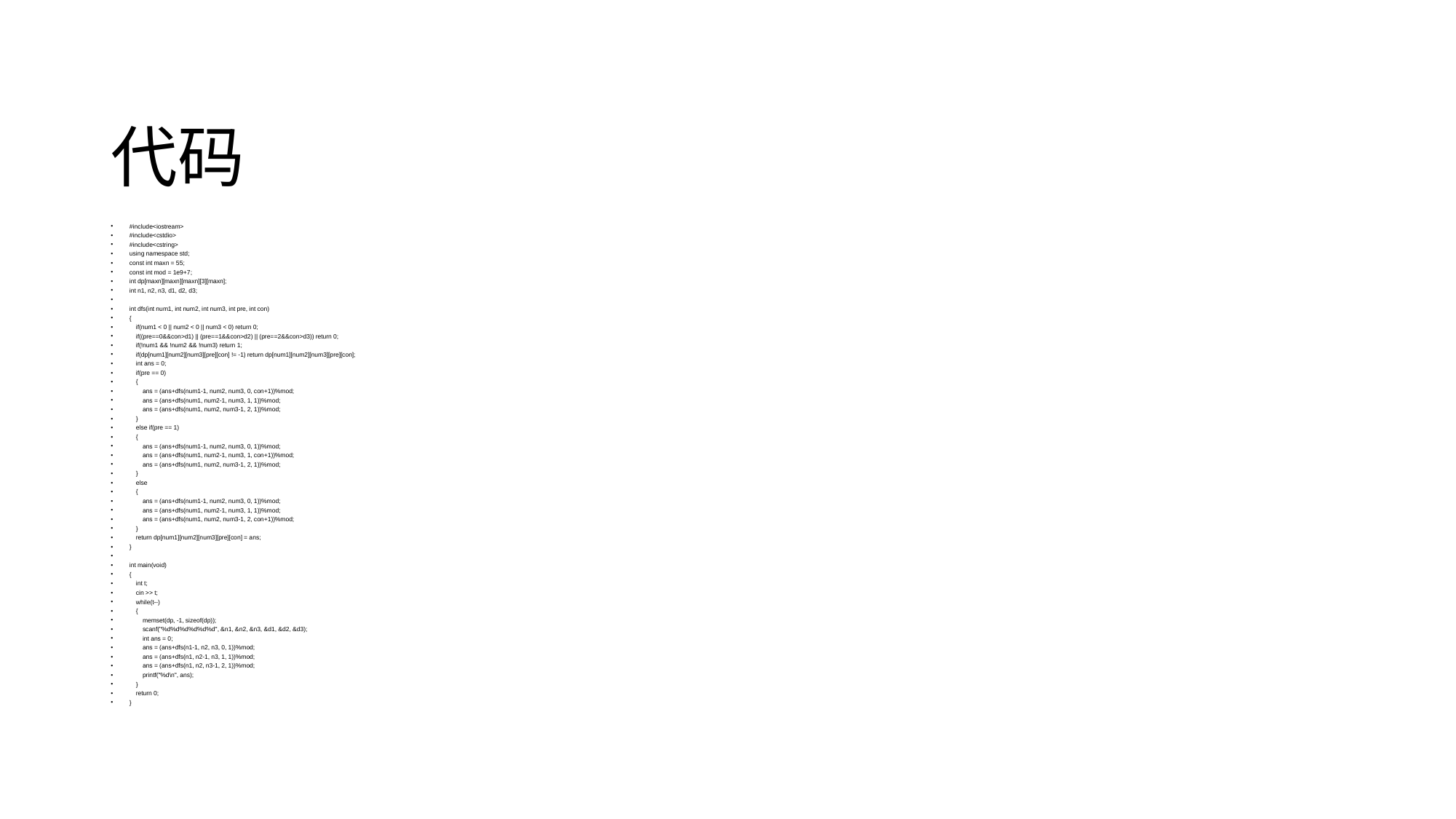

# 代码
#include<iostream>
#include<cstdio>
#include<cstring>
using namespace std;
const int maxn = 55;
const int mod = 1e9+7;
int dp[maxn][maxn][maxn][3][maxn];
int n1, n2, n3, d1, d2, d3;

int dfs(int num1, int num2, int num3, int pre, int con)
{
    if(num1 < 0 || num2 < 0 || num3 < 0) return 0;
    if((pre==0&&con>d1) || (pre==1&&con>d2) || (pre==2&&con>d3)) return 0;
    if(!num1 && !num2 && !num3) return 1;
    if(dp[num1][num2][num3][pre][con] != -1) return dp[num1][num2][num3][pre][con];
    int ans = 0;
    if(pre == 0)
    {
        ans = (ans+dfs(num1-1, num2, num3, 0, con+1))%mod;
        ans = (ans+dfs(num1, num2-1, num3, 1, 1))%mod;
        ans = (ans+dfs(num1, num2, num3-1, 2, 1))%mod;
    }
    else if(pre == 1)
    {
        ans = (ans+dfs(num1-1, num2, num3, 0, 1))%mod;
        ans = (ans+dfs(num1, num2-1, num3, 1, con+1))%mod;
        ans = (ans+dfs(num1, num2, num3-1, 2, 1))%mod;
    }
    else
    {
        ans = (ans+dfs(num1-1, num2, num3, 0, 1))%mod;
        ans = (ans+dfs(num1, num2-1, num3, 1, 1))%mod;
        ans = (ans+dfs(num1, num2, num3-1, 2, con+1))%mod;
    }
    return dp[num1][num2][num3][pre][con] = ans;
}

int main(void)
{
    int t;
    cin >> t;
    while(t--)
    {
        memset(dp, -1, sizeof(dp));
        scanf("%d%d%d%d%d%d", &n1, &n2, &n3, &d1, &d2, &d3);
        int ans = 0;
        ans = (ans+dfs(n1-1, n2, n3, 0, 1))%mod;
        ans = (ans+dfs(n1, n2-1, n3, 1, 1))%mod;
        ans = (ans+dfs(n1, n2, n3-1, 2, 1))%mod;
        printf("%d\n", ans);
    }
    return 0;
}